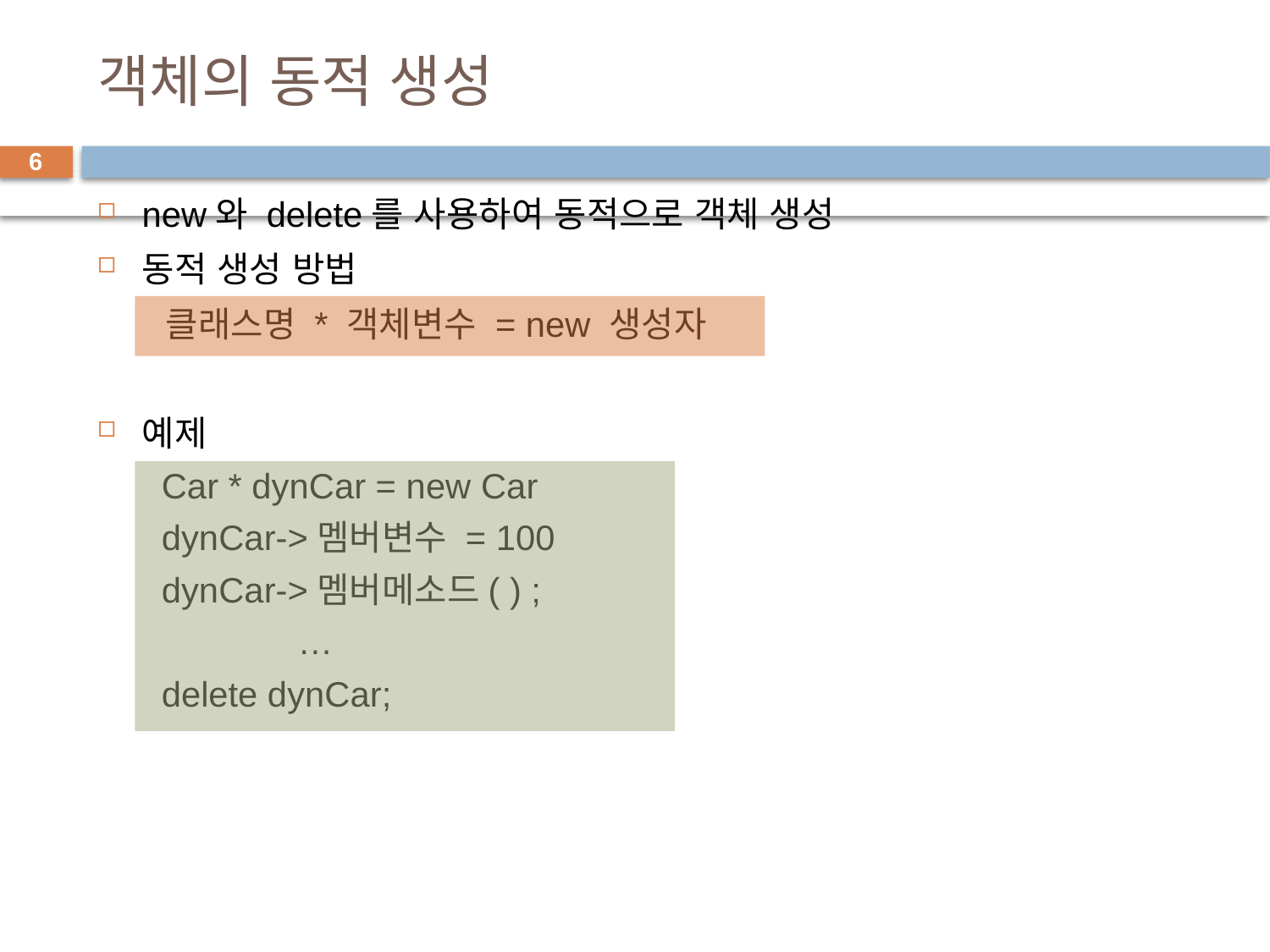

# 객체의 동적 생성
6
new와 delete를 사용하여 동적으로 객체 생성
동적 생성 방법
      클래스명 * 객체변수 = new 생성자

예제
  Car * dynCar = new Car
  dynCar->멤버변수 = 100
  dynCar->멤버메소드( ) ;
                …
  delete dynCar;